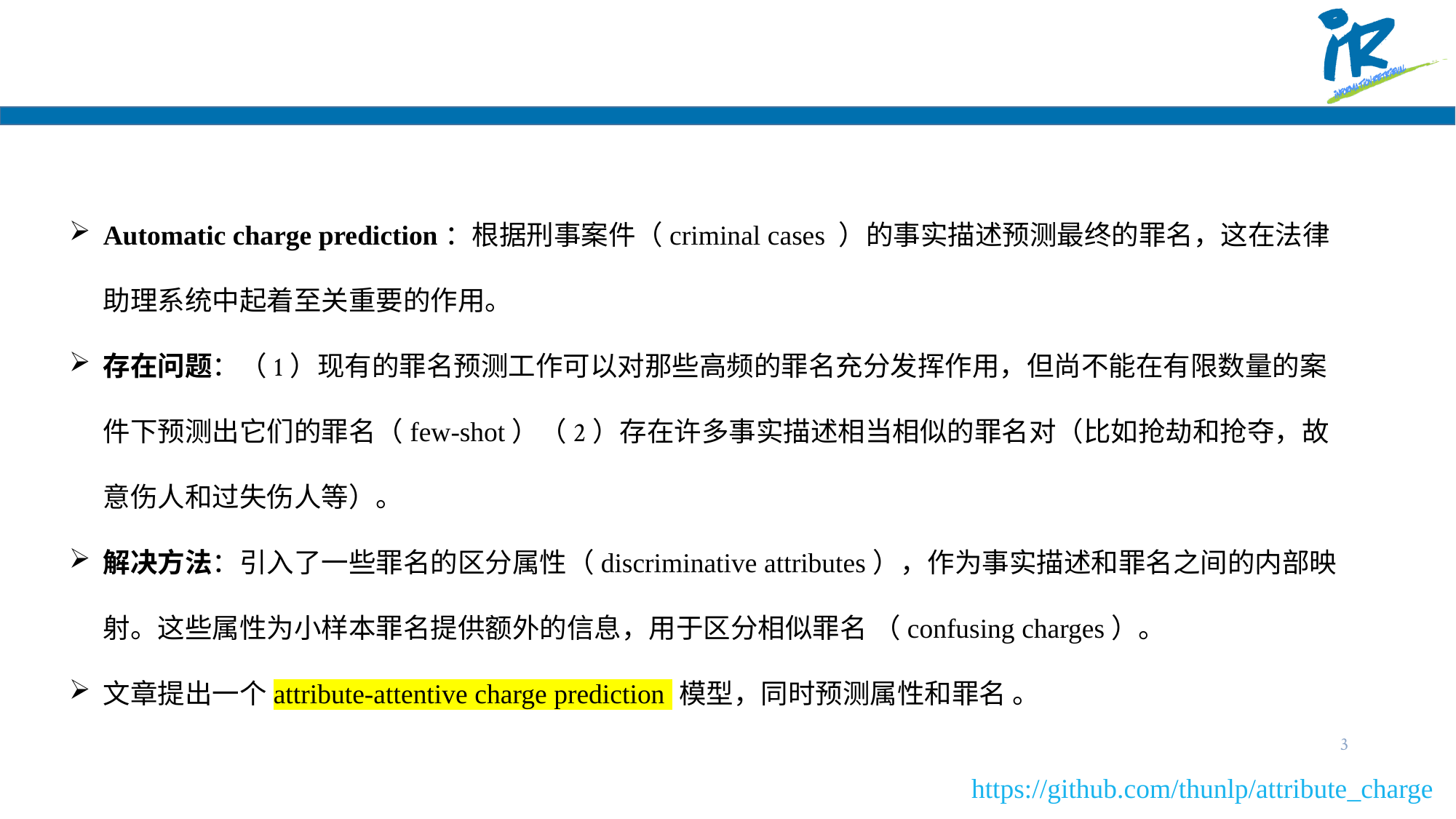

Automatic charge prediction：根据刑事案件（criminal cases ）的事实描述预测最终的罪名，这在法律助理系统中起着至关重要的作用。
存在问题：（1）现有的罪名预测工作可以对那些高频的罪名充分发挥作用，但尚不能在有限数量的案件下预测出它们的罪名（few-shot）（2）存在许多事实描述相当相似的罪名对（比如抢劫和抢夺，故意伤人和过失伤人等）。
解决方法：引入了一些罪名的区分属性（discriminative attributes），作为事实描述和罪名之间的内部映射。这些属性为小样本罪名提供额外的信息，用于区分相似罪名 （confusing charges）。
文章提出一个attribute-attentive charge prediction 模型，同时预测属性和罪名 。
3
 https://github.com/thunlp/attribute_charge